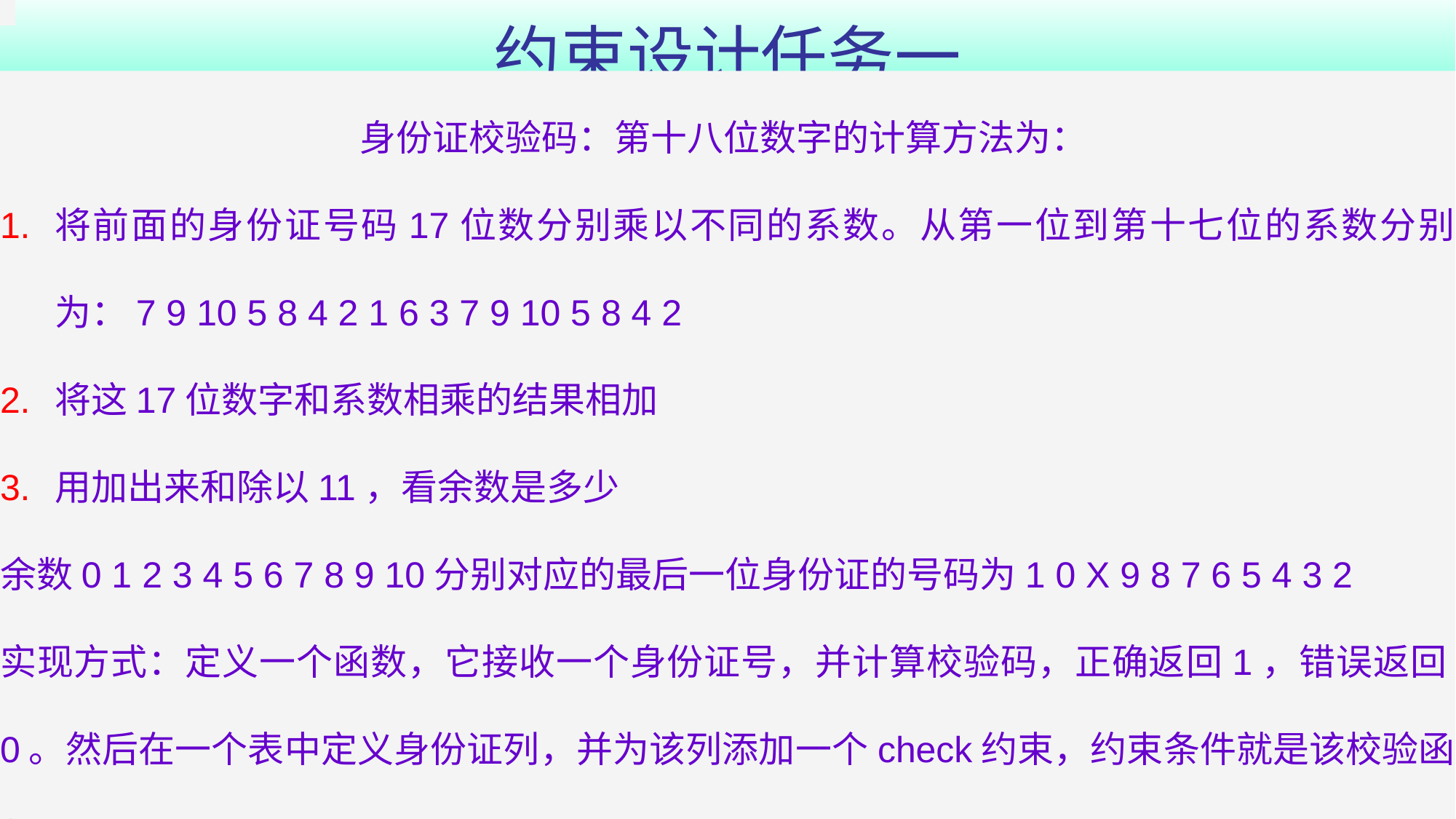

。

# 约束设计任务一
身份证校验码：第十八位数字的计算方法为：
将前面的身份证号码17位数分别乘以不同的系数。从第一位到第十七位的系数分别为：7 9 10 5 8 4 2 1 6 3 7 9 10 5 8 4 2
将这17位数字和系数相乘的结果相加
用加出来和除以11，看余数是多少
余数0 1 2 3 4 5 6 7 8 9 10分别对应的最后一位身份证的号码为1 0 X 9 8 7 6 5 4 3 2
实现方式：定义一个函数，它接收一个身份证号，并计算校验码，正确返回1，错误返回0。然后在一个表中定义身份证列，并为该列添加一个check约束，约束条件就是该校验函数。